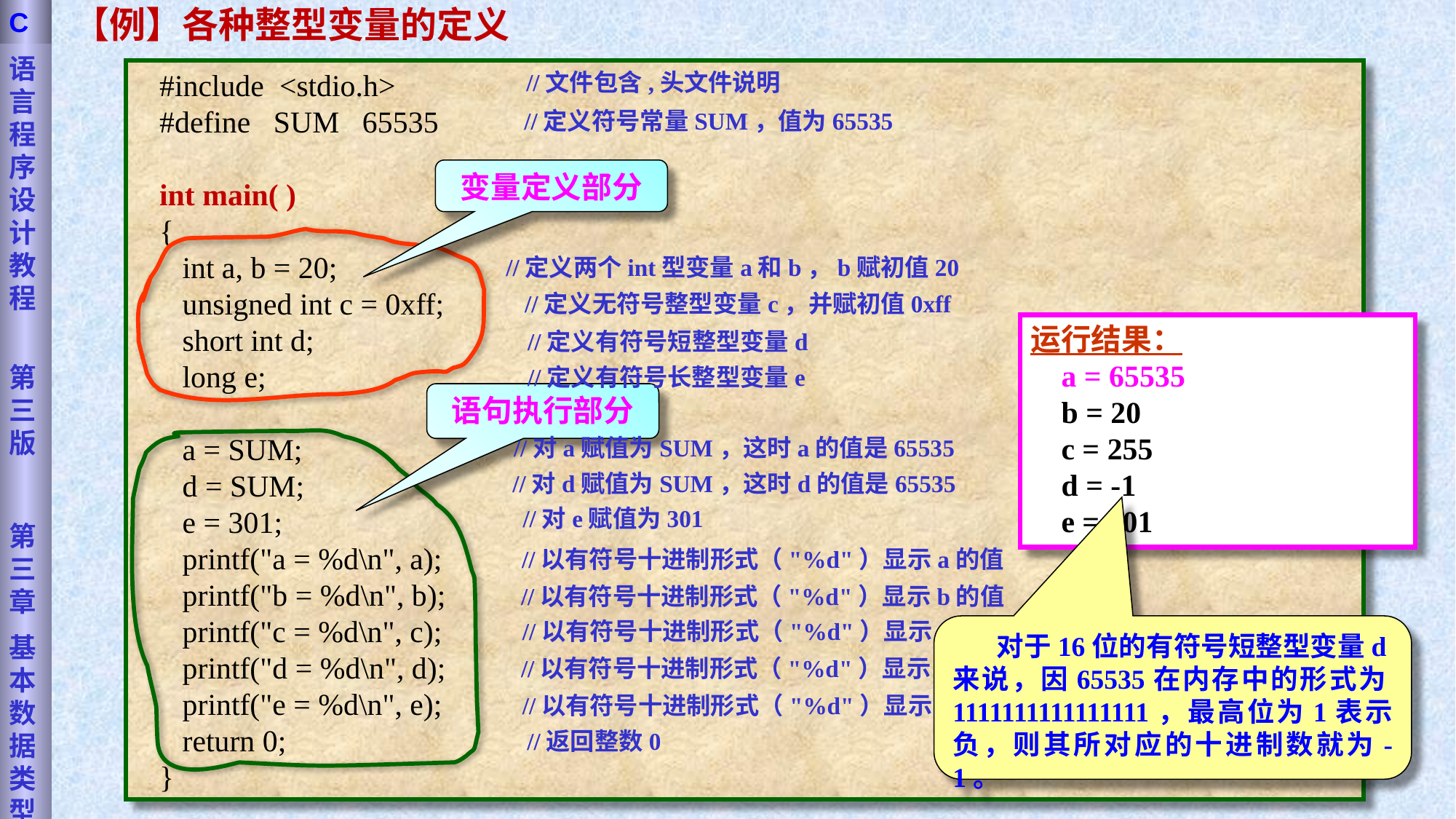

语言程序设计教程
第三版

第三章
基本数据类型
C
【例】各种整型变量的定义

#include  <stdio.h>
#define   SUM   65535

int main( )
{
   int a, b = 20;
   unsigned int c = 0xff;
   short int d;
   long e;

   a = SUM;
   d = SUM;
   e = 301;
   printf("a = %d\n", a);
   printf("b = %d\n", b);
   printf("c = %d\n", c);
   printf("d = %d\n", d);
   printf("e = %d\n", e);
   return 0;
}
//文件包含,头文件说明
//定义符号常量SUM，值为65535
变量定义部分

//定义两个int型变量a和b，b赋初值20
//定义无符号整型变量c，并赋初值0xff
运行结果：
    a = 65535
    b = 20
    c = 255
    d = -1
    e = 301
//定义有符号短整型变量d
//定义有符号长整型变量e
语句执行部分
 //对a赋值为SUM，这时a的值是65535

 //对d赋值为SUM，这时d的值是65535
 //对e赋值为301
//以有符号十进制形式（"%d"）显示a的值
//以有符号十进制形式（"%d"）显示b的值
//以有符号十进制形式（"%d"）显示c的值
      对于16位的有符号短整型变量d来说，因65535在内存中的形式为1111111111111111，最高位为1表示负，则其所对应的十进制数就为-1。
//以有符号十进制形式（"%d"）显示d的值
//以有符号十进制形式（"%d"）显示e的值
//返回整数0
22